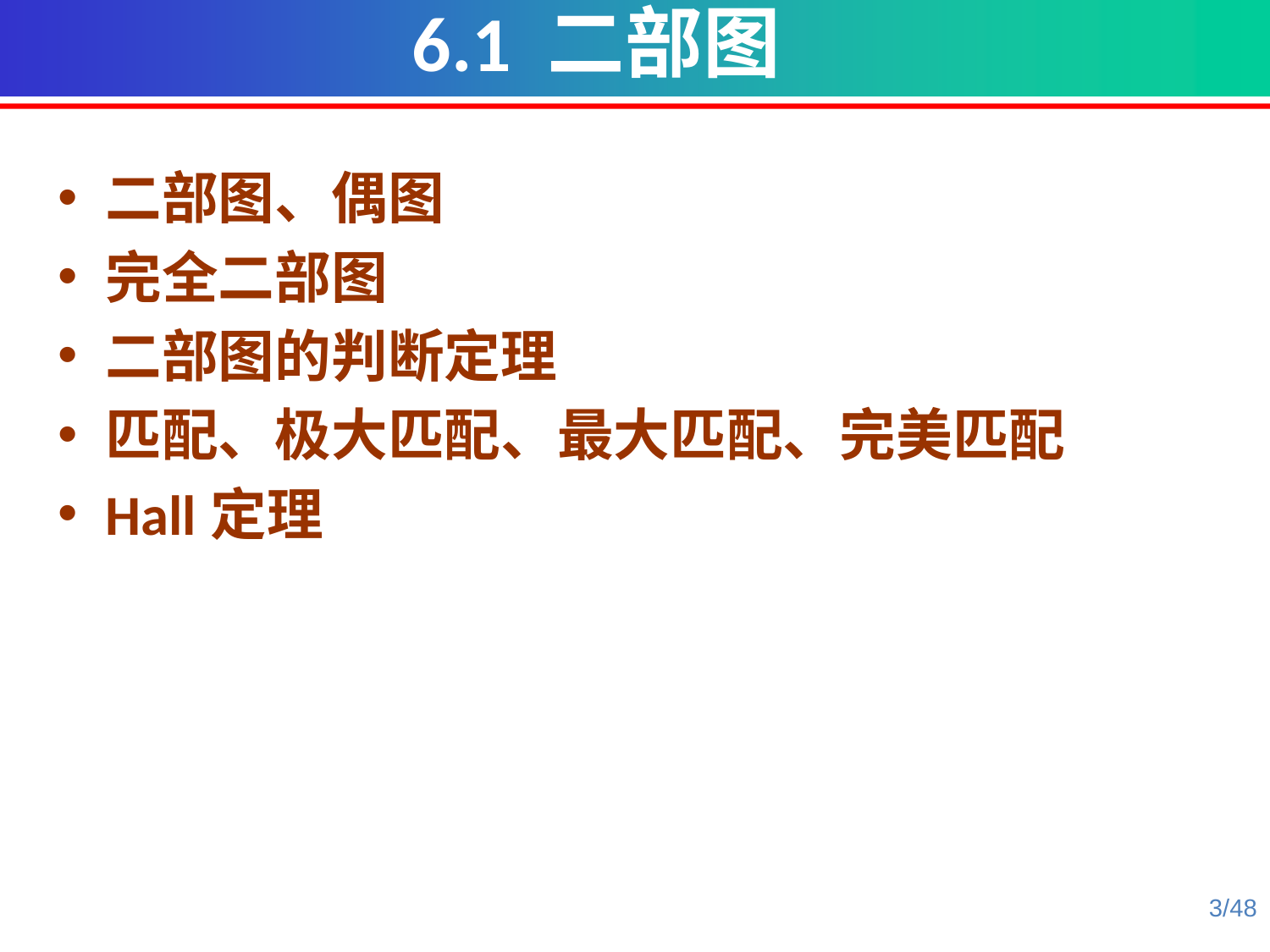

6.1 二部图
二部图、偶图
完全二部图
二部图的判断定理
匹配、极大匹配、最大匹配、完美匹配
Hall定理

3/48